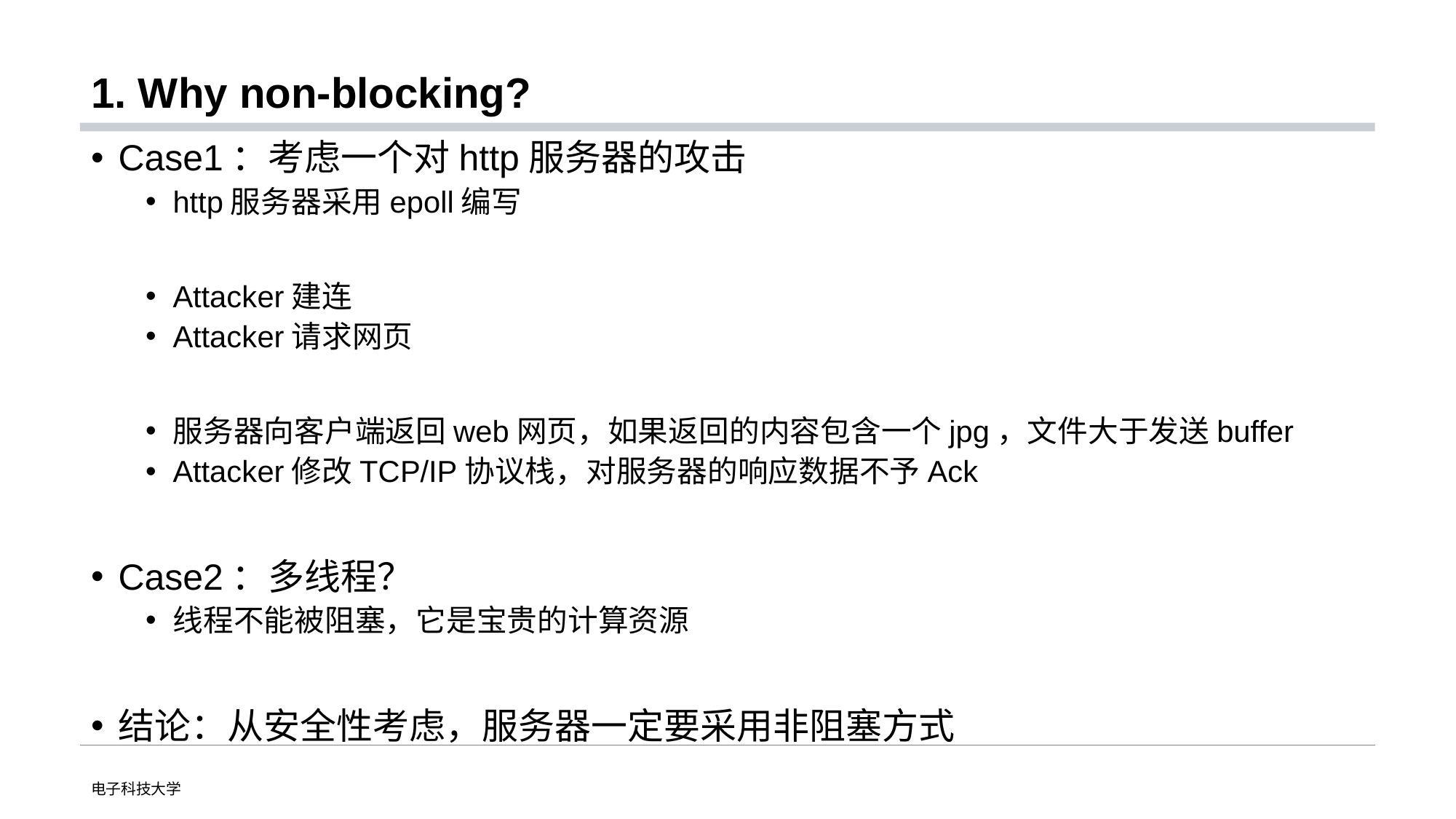

# 1. Why non-blocking?
Case1：考虑一个对http服务器的攻击
http服务器采用epoll编写

Attacker建连
Attacker请求网页

服务器向客户端返回web网页，如果返回的内容包含一个jpg，文件大于发送buffer
Attacker修改TCP/IP协议栈，对服务器的响应数据不予Ack

Case2：多线程？
线程不能被阻塞，它是宝贵的计算资源

结论：从安全性考虑，服务器一定要采用非阻塞方式

电子科技大学